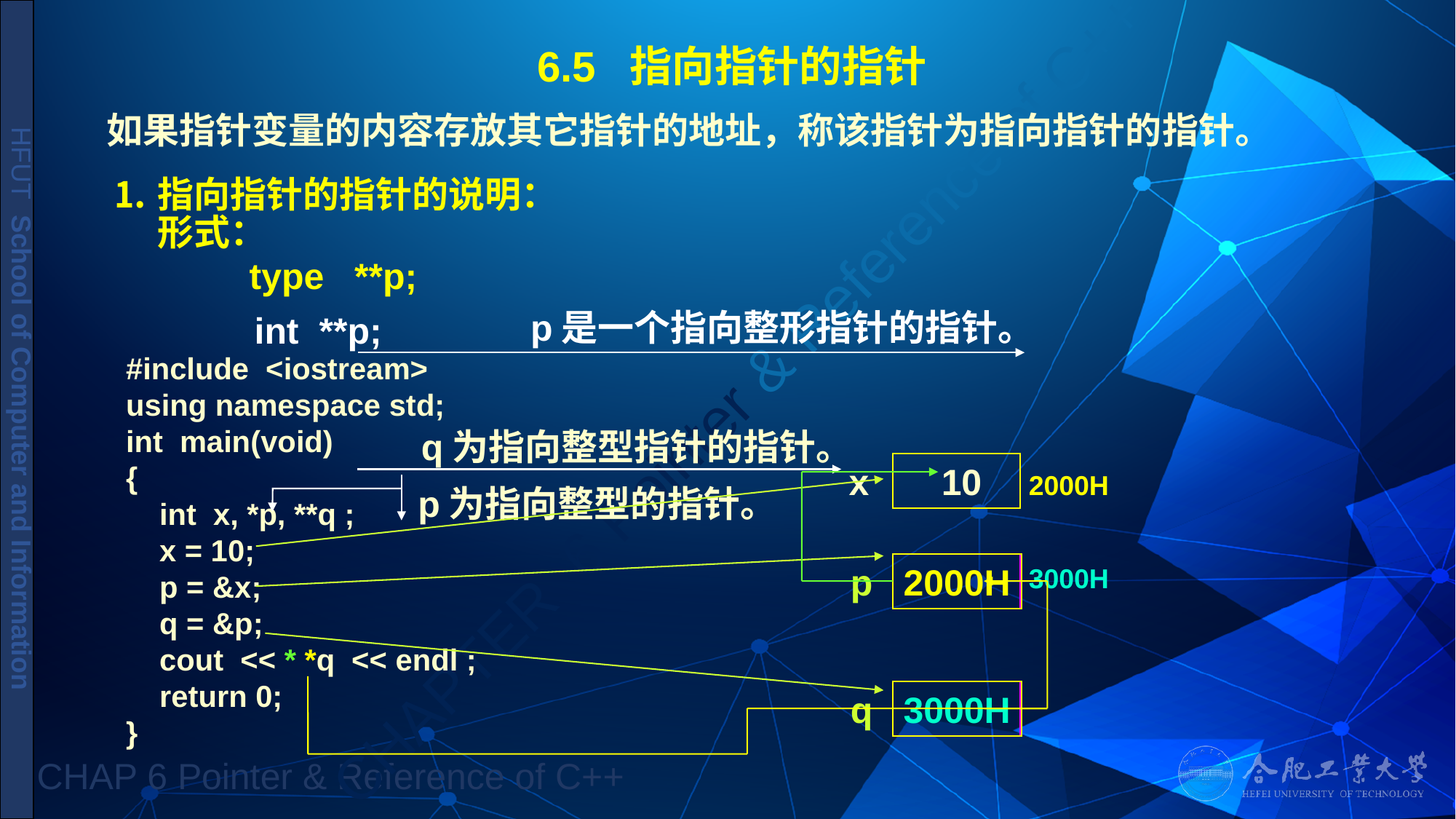

# 6.5  指向指针的指针
       如果指针变量的内容存放其它指针的地址，称该指针为指向指针的指针。
⒈指向指针的指针的说明：
形式：
         type   **p;
p是一个指向整形指针的指针。
int  **p;
#include  <iostream>
using namespace std;
int  main(void)
{
    int  x, *p, **q ;
    x = 10;
    p = &x;
    q = &p;
    cout  << * *q  << endl ;
    return 0;
}
q为指向整型指针的指针。
x

10
2000H

p为指向整型的指针。

p

2000H
3000H

q

3000H